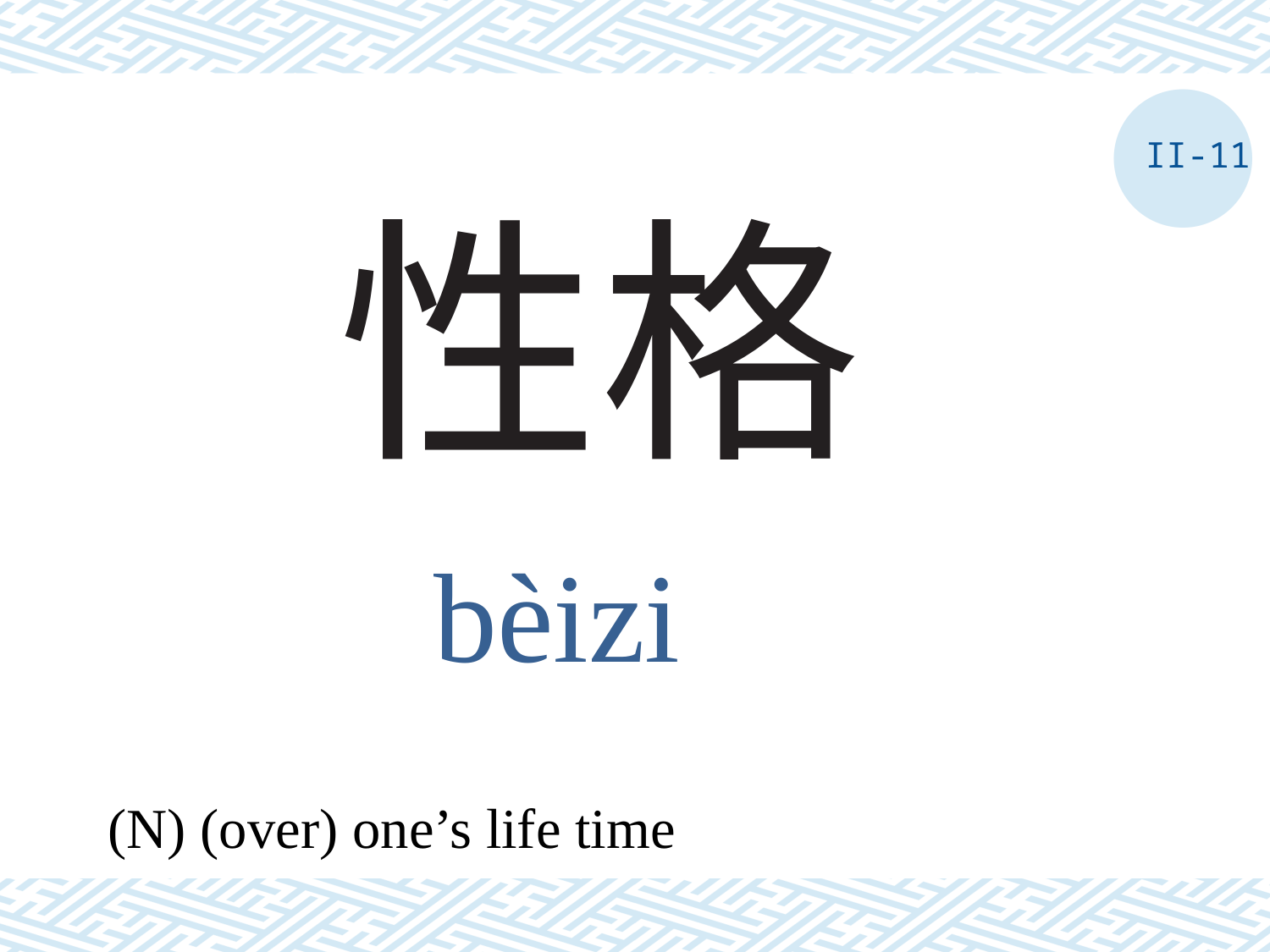

II-11

# 性格
bèizi
(N) (over) one’s life time